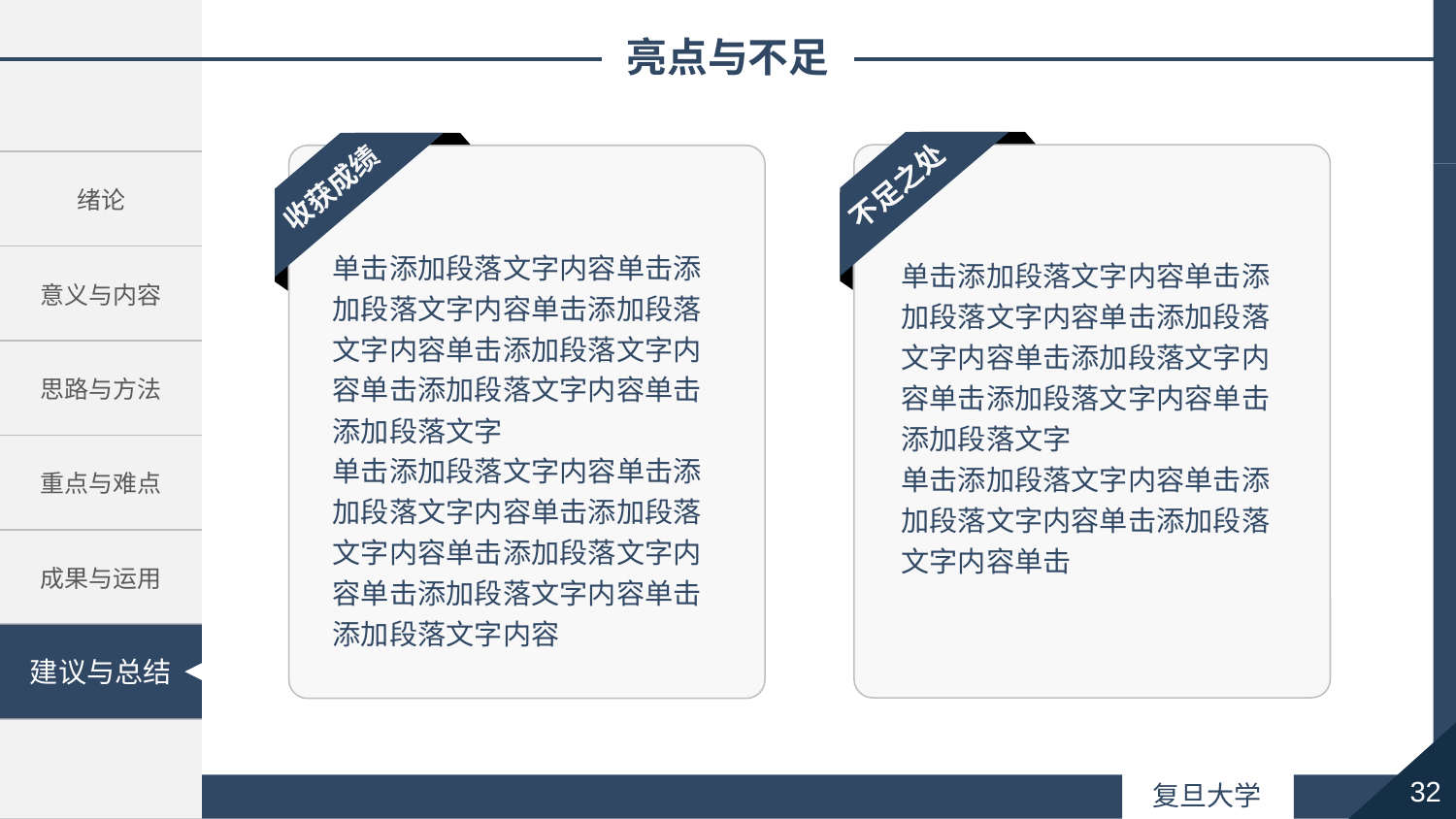

亮点与不足

单击添加段落文字内容单击添加段落文字内容单击添加段落文字内容单击添加段落文字内容单击添加段落文字内容单击添加段落文字
单击添加段落文字内容单击添加段落文字内容单击添加段落文字内容单击

单击添加段落文字内容单击添加段落文字内容单击添加段落文字内容单击添加段落文字内容单击添加段落文字内容单击添加段落文字
单击添加段落文字内容单击添加段落文字内容单击添加段落文字内容单击添加段落文字内容单击添加段落文字内容单击添加段落文字内容
收获成绩
不足之处